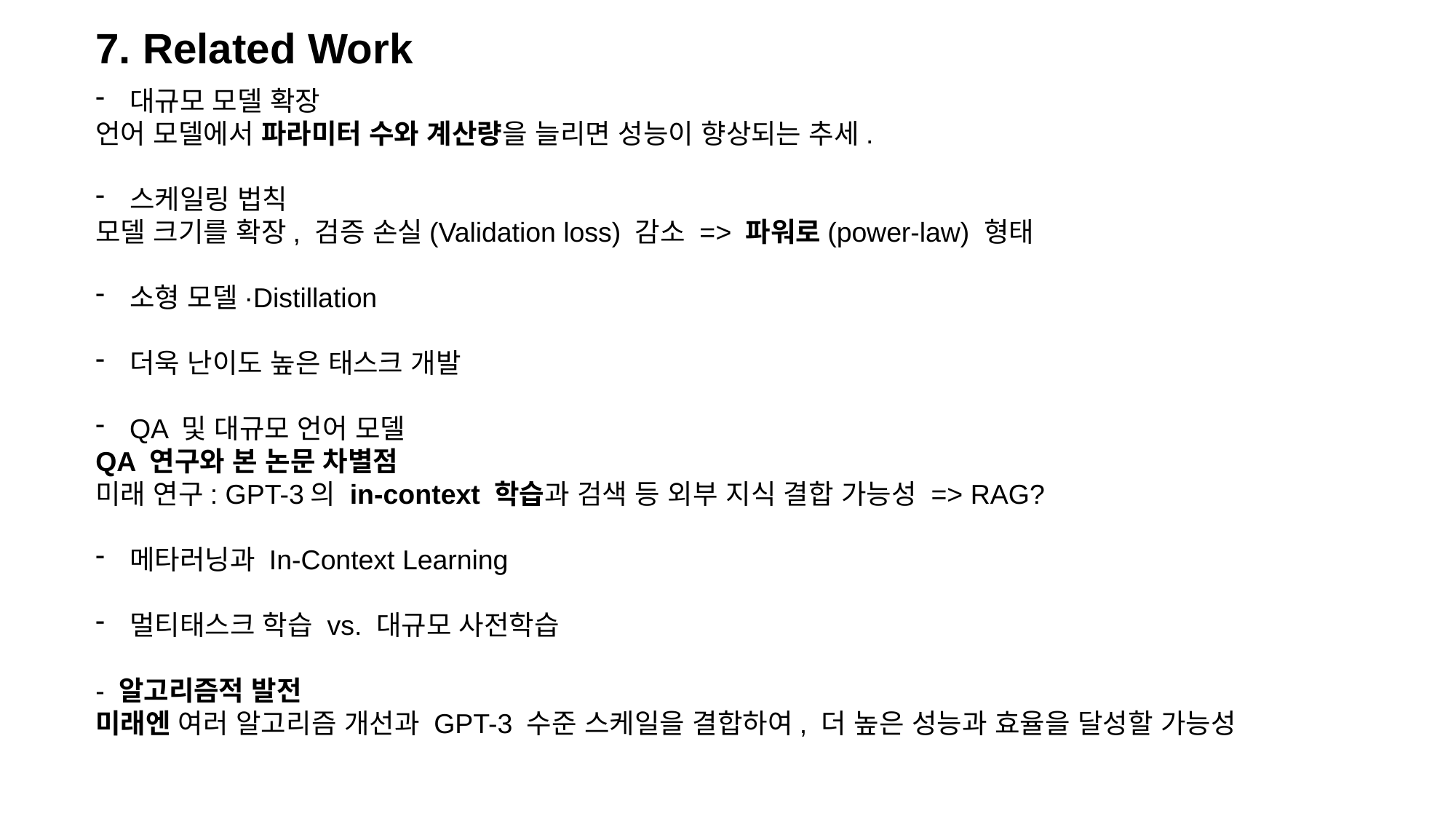

7. Related Work
대규모 모델 확장
언어 모델에서 파라미터 수와 계산량을 늘리면 성능이 향상되는 추세.

스케일링 법칙
모델 크기를 확장, 검증 손실(Validation loss) 감소 => 파워로(power-law) 형태

소형 모델·Distillation

더욱 난이도 높은 태스크 개발

QA 및 대규모 언어 모델
QA 연구와 본 논문 차별점
미래 연구: GPT-3의 in-context 학습과 검색 등 외부 지식 결합 가능성 => RAG?

메타러닝과 In-Context Learning

멀티태스크 학습 vs. 대규모 사전학습

- 알고리즘적 발전
미래엔 여러 알고리즘 개선과 GPT-3 수준 스케일을 결합하여, 더 높은 성능과 효율을 달성할 가능성